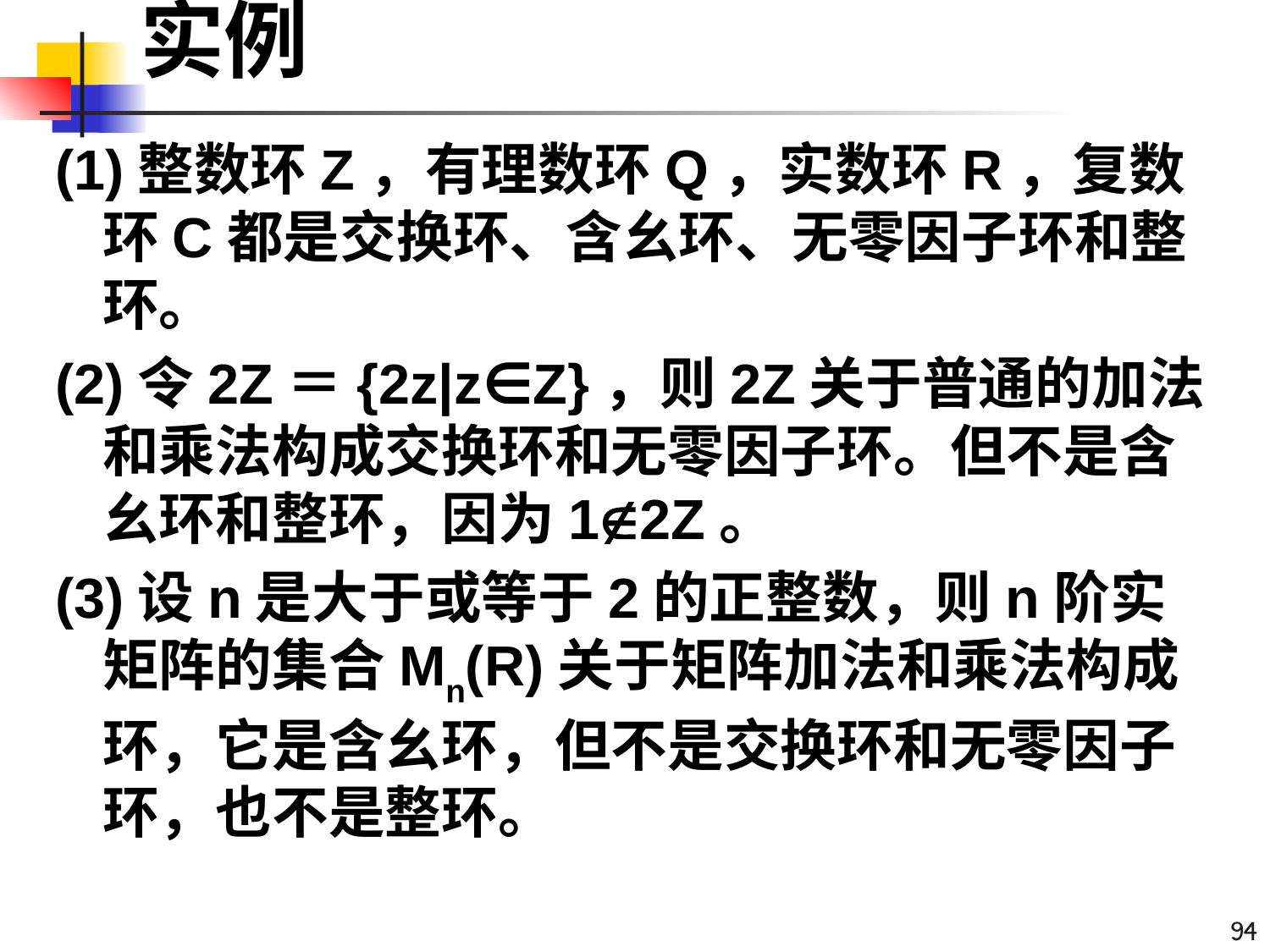

# 实例
(1)整数环Z，有理数环Q，实数环R，复数环C都是交换环、含幺环、无零因子环和整环。
(2)令2Z＝{2z|z∈Z}，则2Z关于普通的加法和乘法构成交换环和无零因子环。但不是含幺环和整环，因为1∉2Z。
(3)设n是大于或等于2的正整数，则n阶实矩阵的集合Mn(R)关于矩阵加法和乘法构成环，它是含幺环，但不是交换环和无零因子环，也不是整环。
94